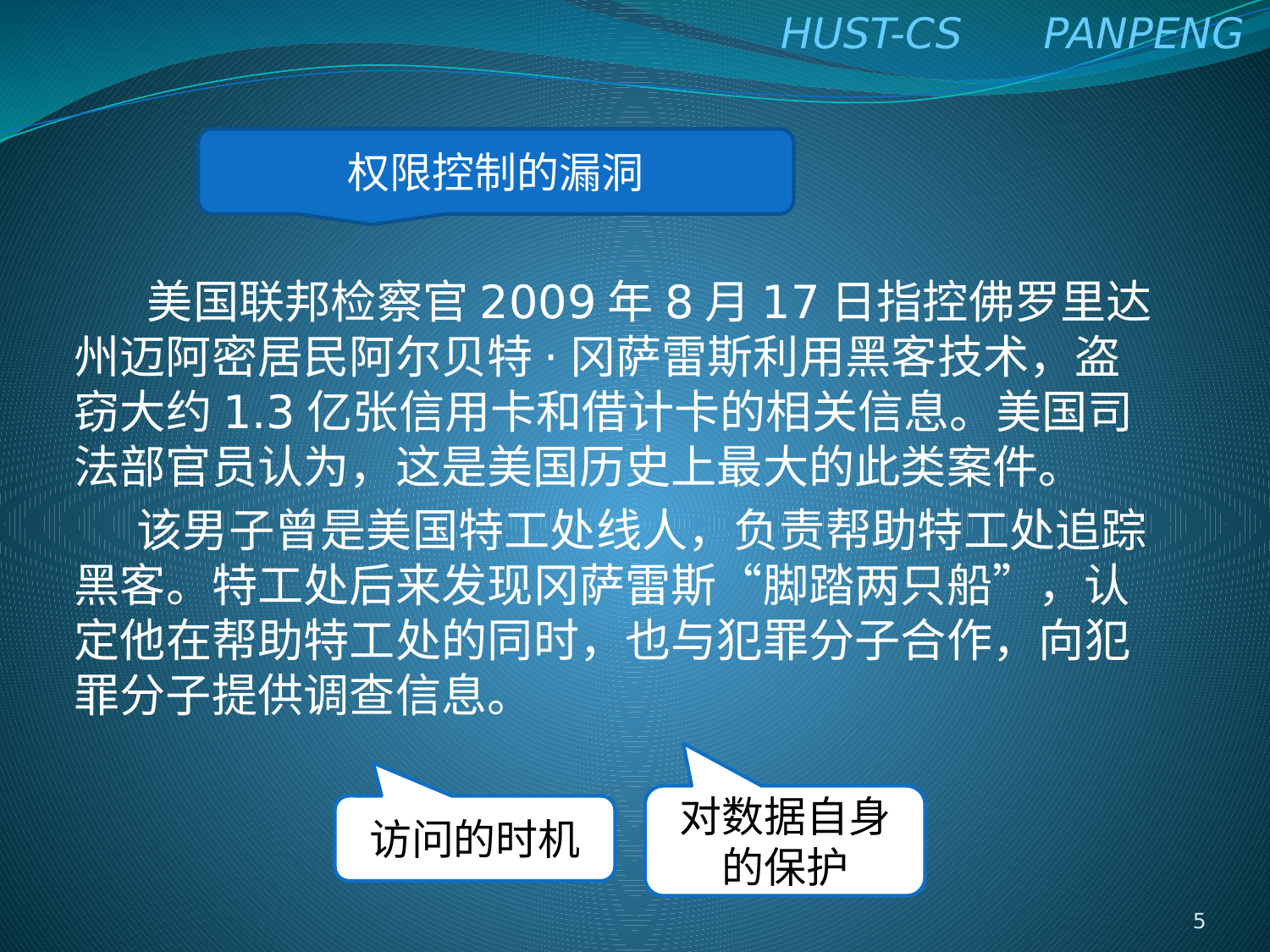

权限控制的漏洞
      美国联邦检察官2009年8月17日指控佛罗里达州迈阿密居民阿尔贝特·冈萨雷斯利用黑客技术，盗窃大约1.3亿张信用卡和借计卡的相关信息。美国司法部官员认为，这是美国历史上最大的此类案件。
     该男子曾是美国特工处线人，负责帮助特工处追踪黑客。特工处后来发现冈萨雷斯“脚踏两只船”，认定他在帮助特工处的同时，也与犯罪分子合作，向犯罪分子提供调查信息。
对数据自身的保护
访问的时机
5